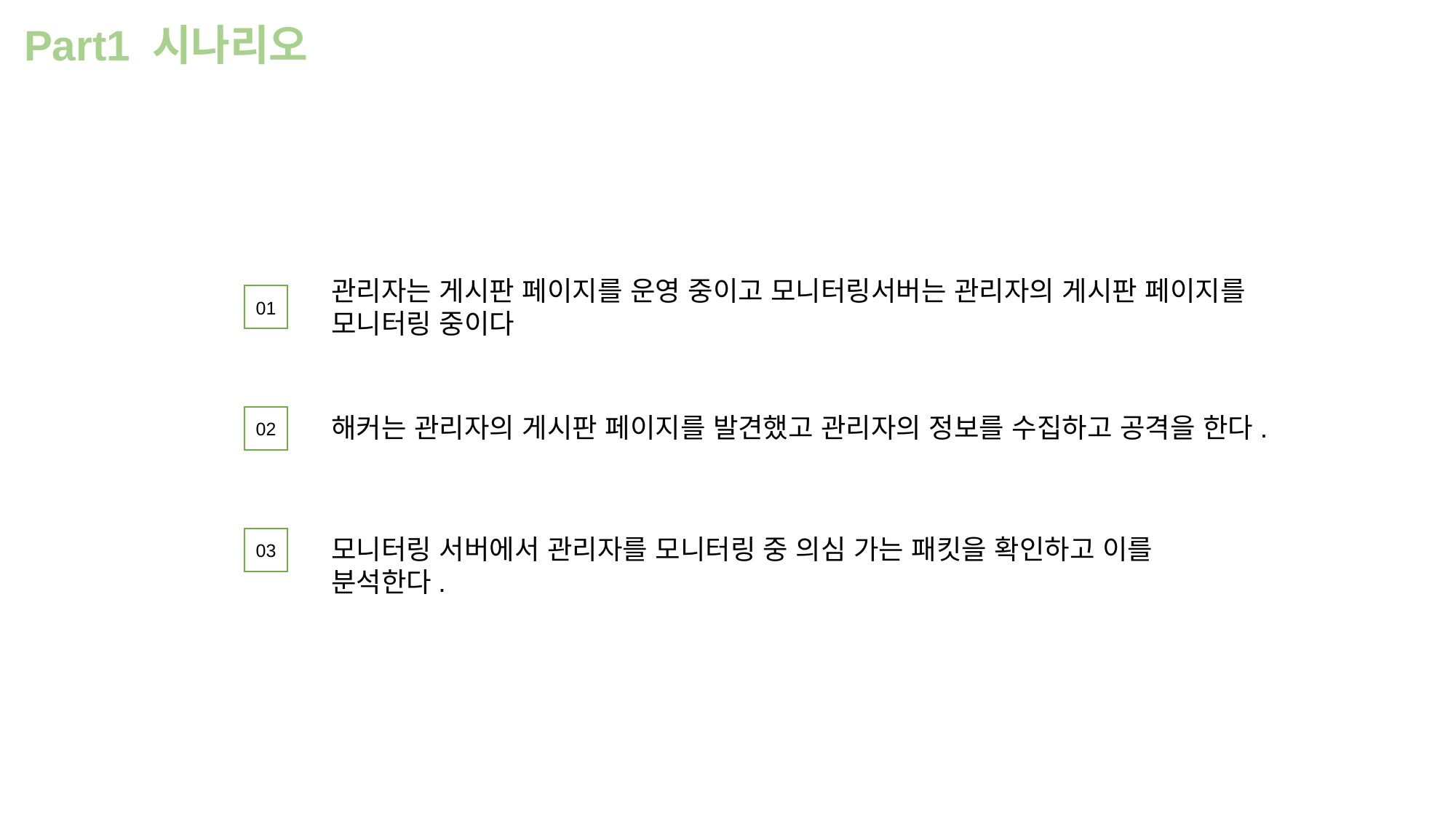

Part1 시나리오
관리자는 게시판 페이지를 운영 중이고 모니터링서버는 관리자의 게시판 페이지를 모니터링 중이다
01
해커는 관리자의 게시판 페이지를 발견했고 관리자의 정보를 수집하고 공격을 한다.
02
모니터링 서버에서 관리자를 모니터링 중 의심 가는 패킷을 확인하고 이를 분석한다.
03